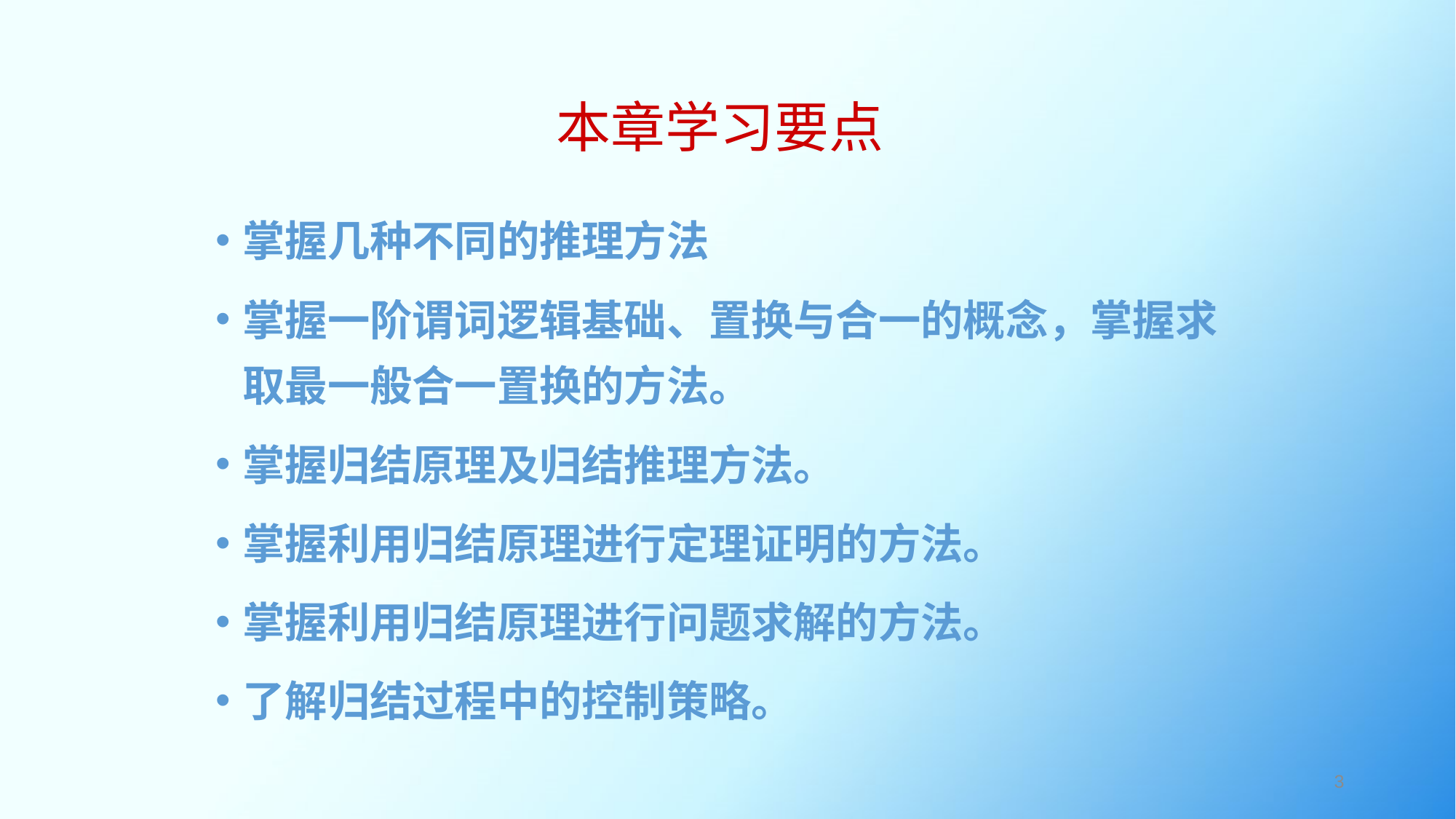

# 本章学习要点
掌握几种不同的推理方法
掌握一阶谓词逻辑基础、置换与合一的概念，掌握求取最一般合一置换的方法。
掌握归结原理及归结推理方法。
掌握利用归结原理进行定理证明的方法。
掌握利用归结原理进行问题求解的方法。
了解归结过程中的控制策略。
3